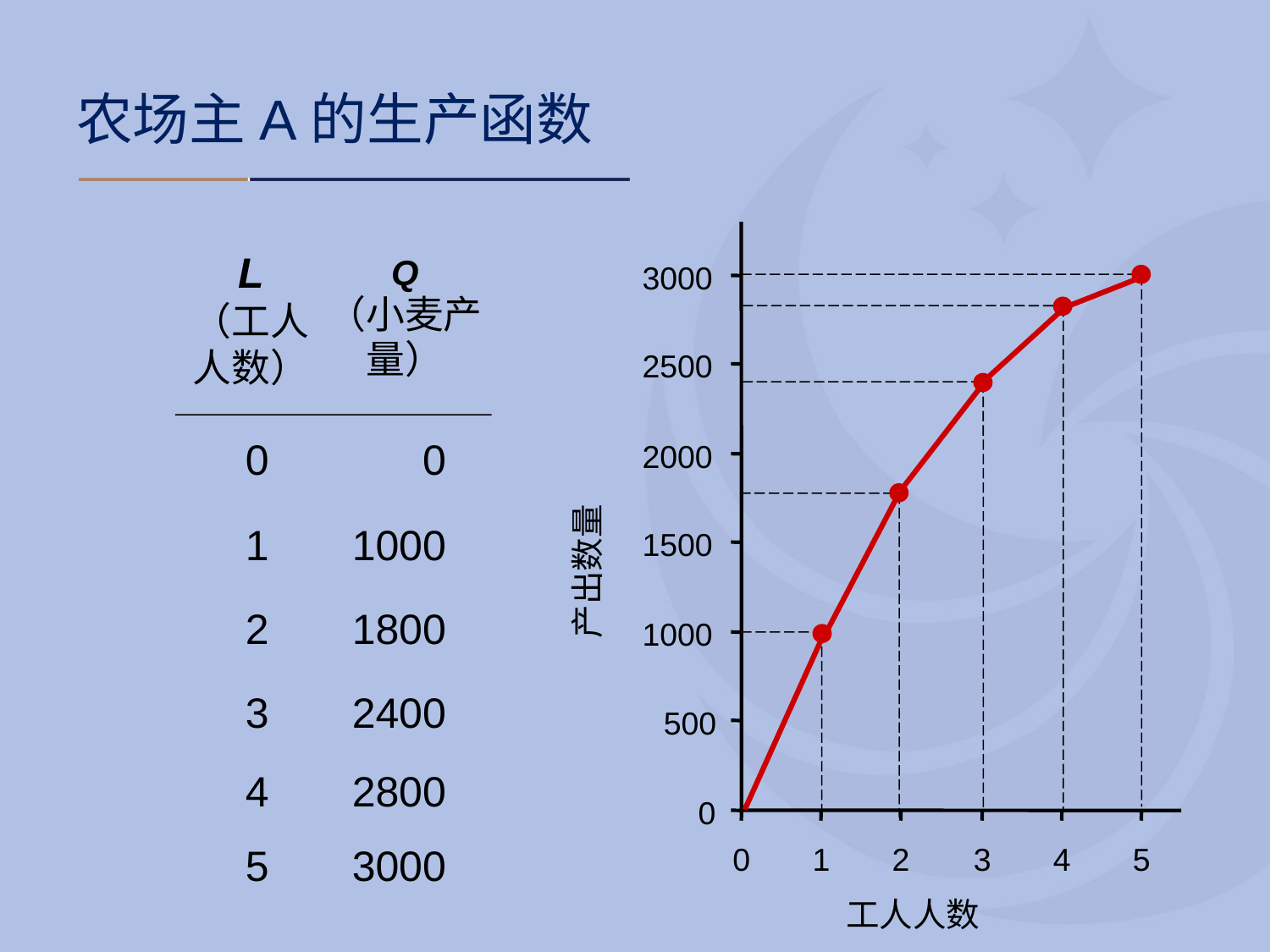

# 农场主A的生产函数

3000

2500

2000

1500

产出数量
1000

500

0

0
1
2
3
4
5
工人人数
L
（工人人数）
Q
（小麦产量）

0
0

1
1000

2
1800

3
2400

4
2800

5
3000